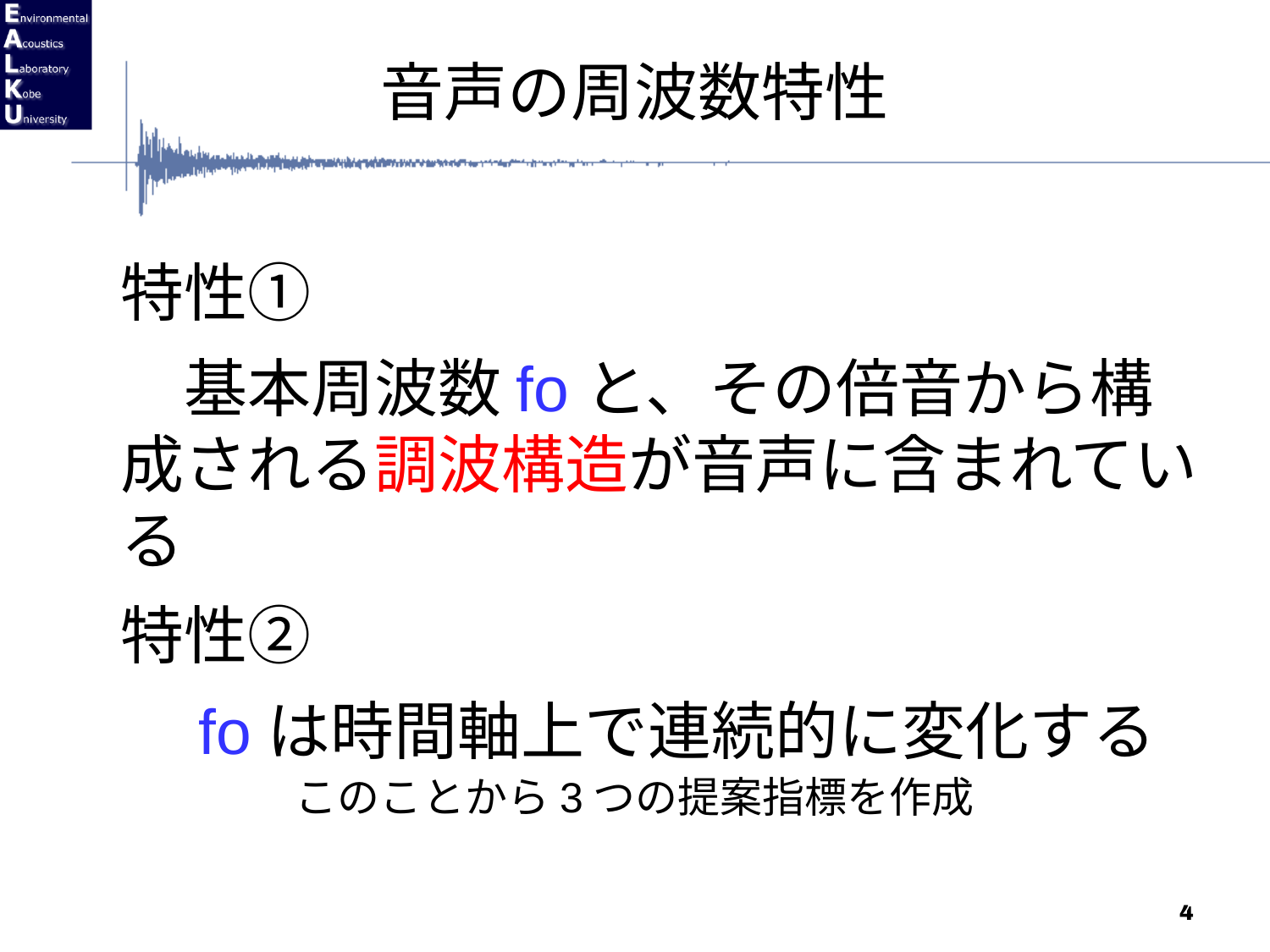

# 音声の周波数特性
特性①
　基本周波数foと、その倍音から構成される調波構造が音声に含まれている
特性②
　foは時間軸上で連続的に変化する

このことから3つの提案指標を作成
4